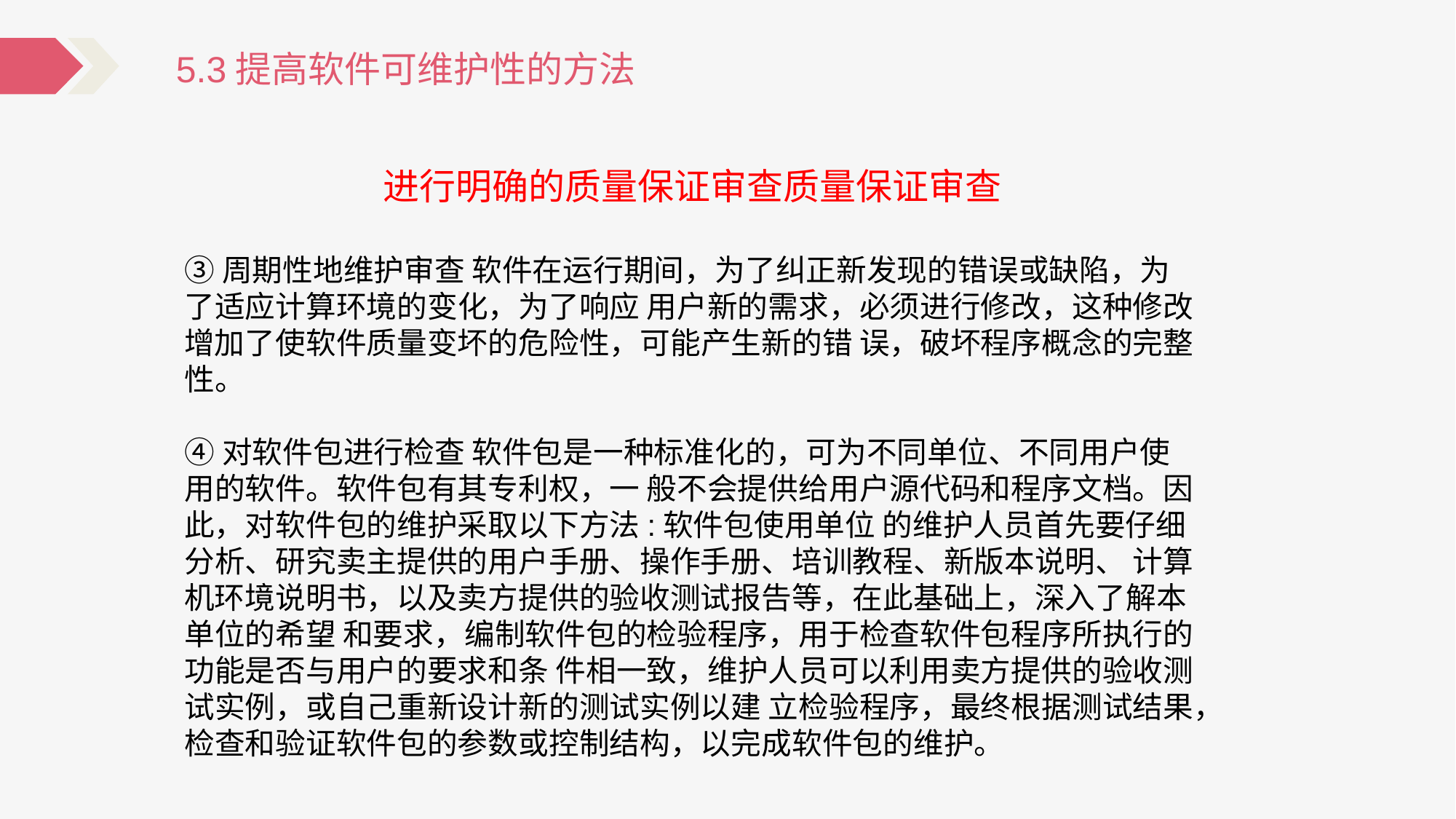

5.3提高软件可维护性的方法
进行明确的质量保证审查质量保证审查

③周期性地维护审查 软件在运行期间，为了纠正新发现的错误或缺陷，为了适应计算环境的变化，为了响应 用户新的需求，必须进行修改，这种修改增加了使软件质量变坏的危险性，可能产生新的错 误，破坏程序概念的完整性。

④对软件包进行检查 软件包是一种标准化的，可为不同单位、不同用户使用的软件。软件包有其专利权，一 般不会提供给用户源代码和程序文档。因此，对软件包的维护采取以下方法:软件包使用单位 的维护人员首先要仔细分析、研究卖主提供的用户手册、操作手册、培训教程、新版本说明、 计算机环境说明书，以及卖方提供的验收测试报告等，在此基础上，深入了解本单位的希望 和要求，编制软件包的检验程序，用于检查软件包程序所执行的功能是否与用户的要求和条 件相一致，维护人员可以利用卖方提供的验收测试实例，或自己重新设计新的测试实例以建 立检验程序，最终根据测试结果，检查和验证软件包的参数或控制结构，以完成软件包的维护。